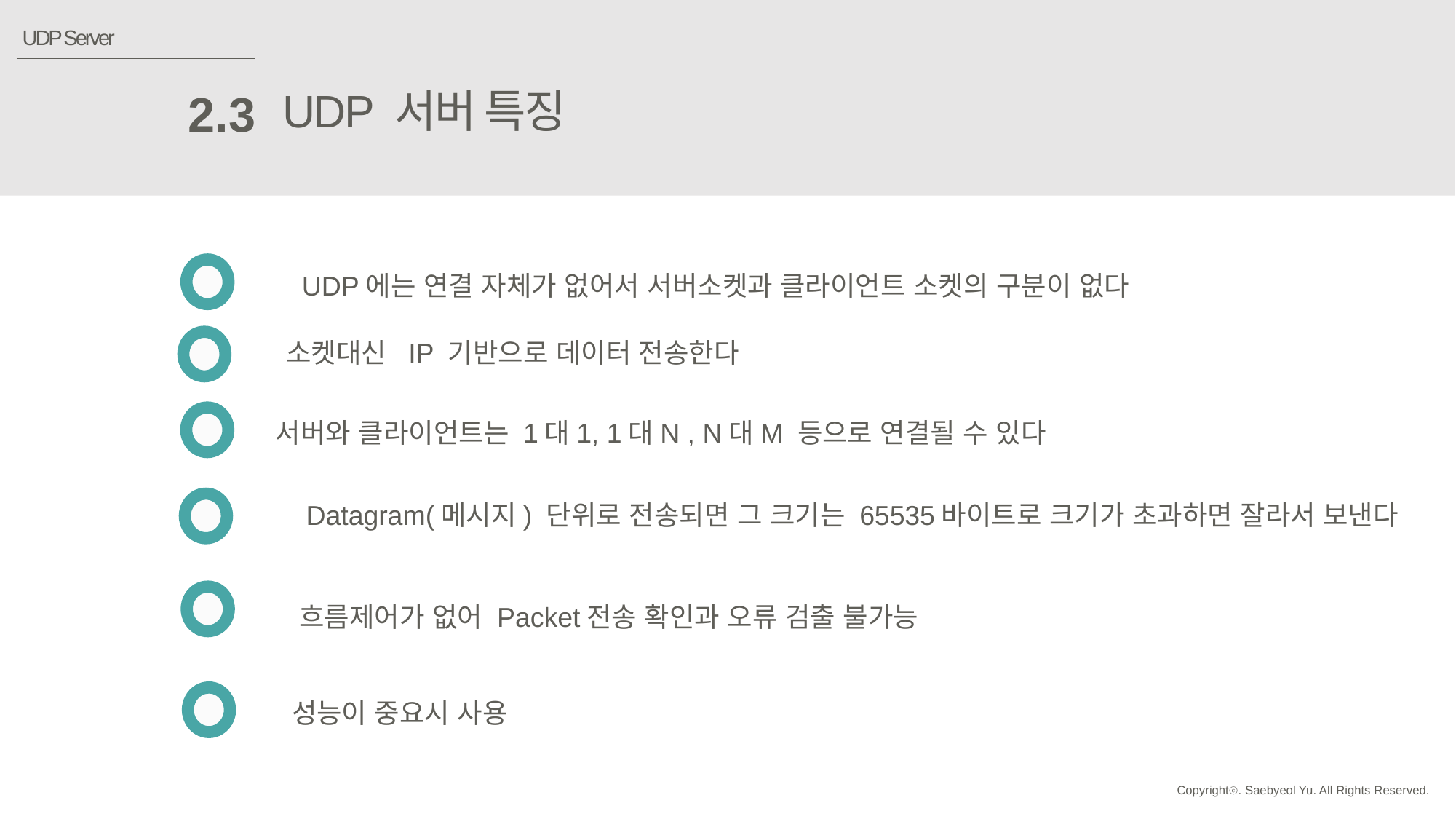

UDP Server
UDP 서버 특징
2.3

UDP에는 연결 자체가 없어서 서버소켓과 클라이언트 소켓의 구분이 없다
소켓대신  IP 기반으로 데이터 전송한다
서버와 클라이언트는 1대1, 1대N , N대M 등으로 연결될 수 있다
Datagram(메시지) 단위로 전송되면 그 크기는 65535바이트로 크기가 초과하면 잘라서 보낸다
흐름제어가 없어 Packet전송 확인과 오류 검출 불가능
성능이 중요시 사용